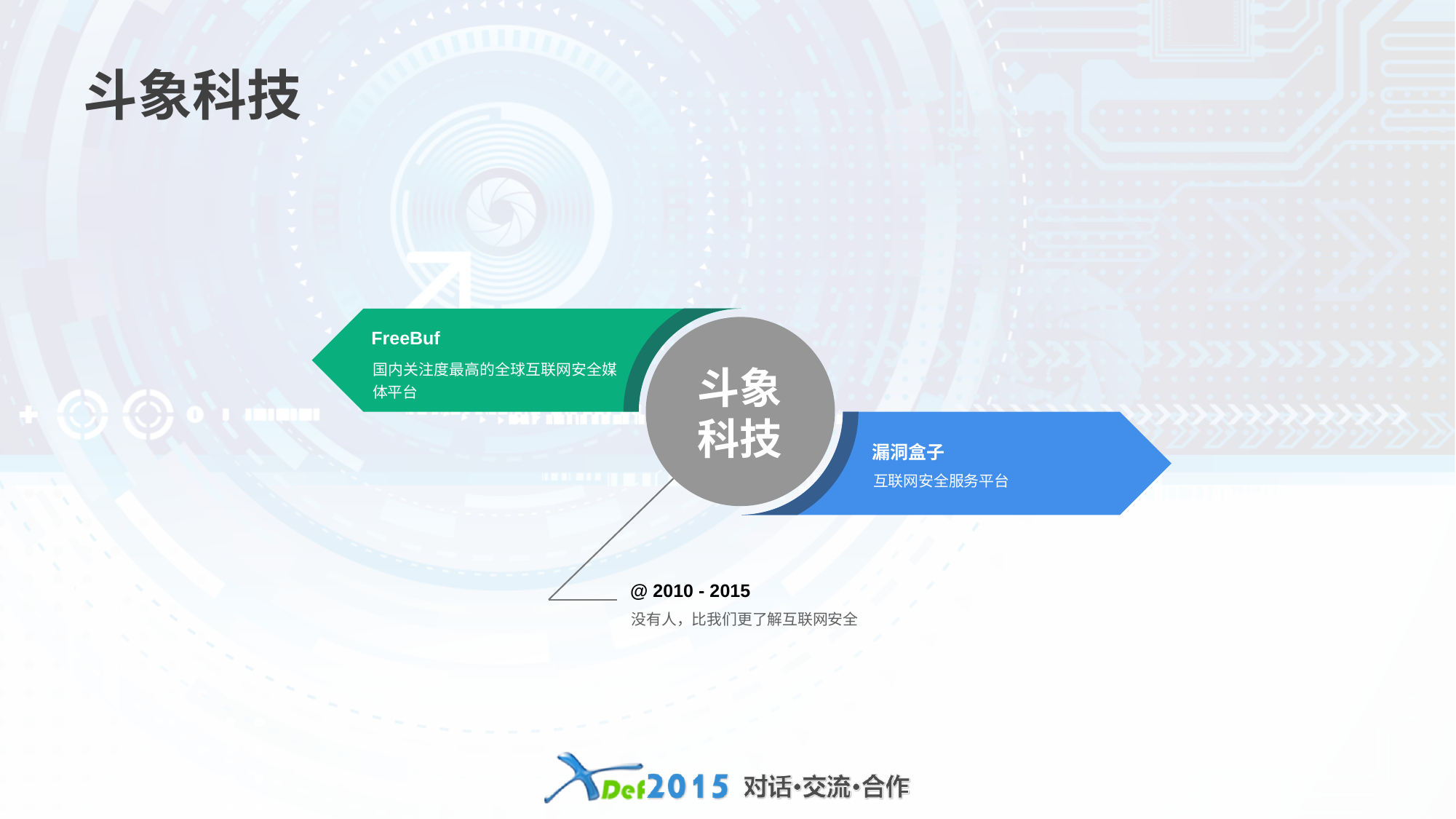

# 斗象科技

FreeBuf
国内关注度最高的全球互联网安全媒体平台
斗象
科技
漏洞盒子
互联网安全服务平台
@ 2010 - 2015
没有人，比我们更了解互联网安全